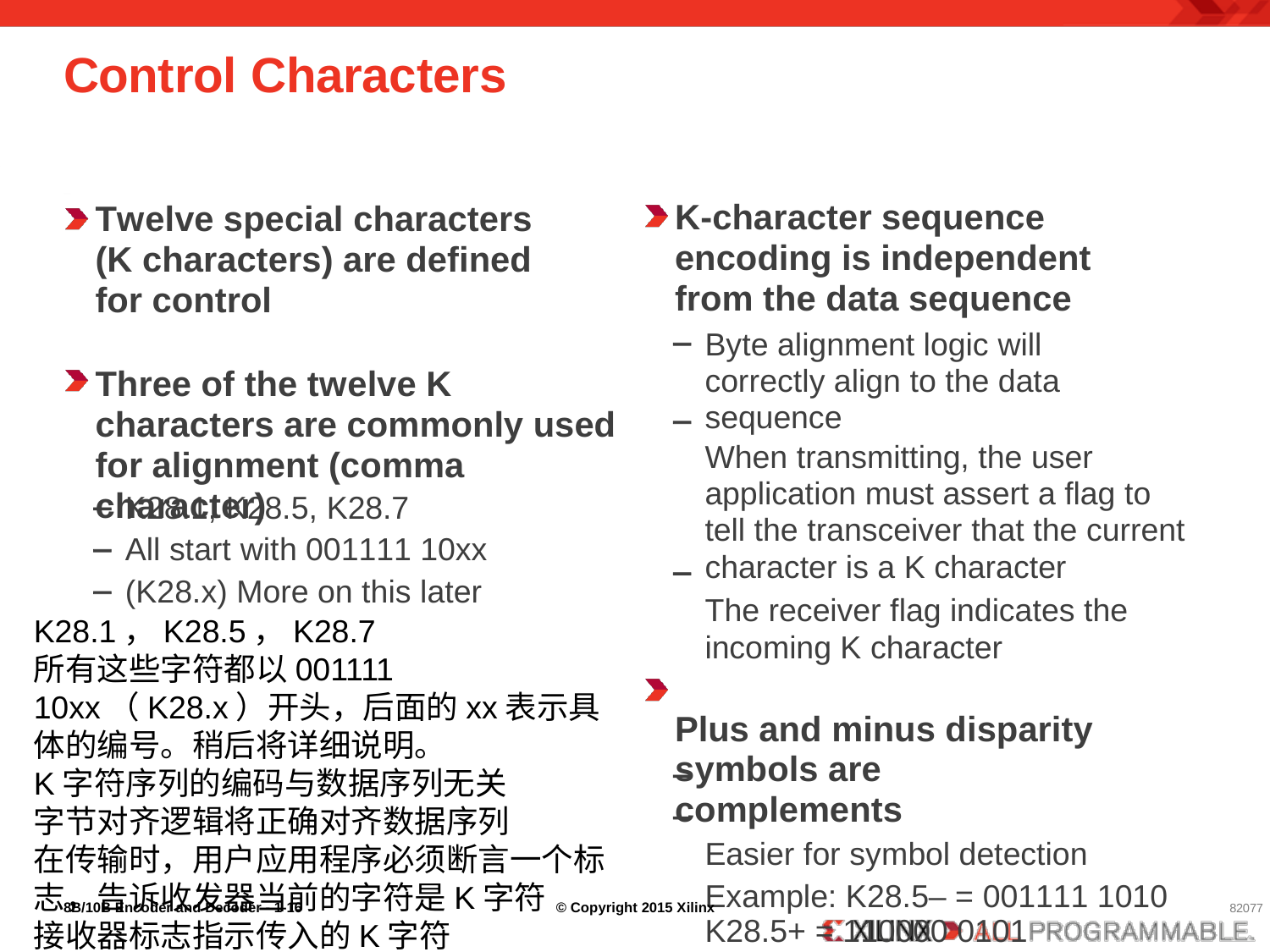

# Control Characters

1-16
27388**slide
Twelve special characters (K characters) are defined for control

Three of the twelve K characters are commonly used for alignment (comma character)
K-character sequence encoding is independent from the data sequence
Byte alignment logic will correctly align to the data sequence
When transmitting, the user application must assert a flag to tell the transceiver that the current character is a K character
The receiver flag indicates the incoming K character

Plus and minus disparity symbols are complements
Easier for symbol detection Example: K28.5– = 001111 1010
K28.5+ = 110000 0101

—

—
K28.1, K28.5, K28.7
All start with 001111 10xx (K28.x) More on this later
—
—
—
—
K28.1，K28.5，K28.7
所有这些字符都以001111 10xx（K28.x）开头，后面的xx表示具体的编号。稍后将详细说明。
K字符序列的编码与数据序列无关
字节对齐逻辑将正确对齐数据序列
在传输时，用户应用程序必须断言一个标志，告诉收发器当前的字符是K字符
接收器标志指示传入的K字符

—
—
8B/10B Encoder and Decoder - 1-16
© Copyright 2015 Xilinx
82077